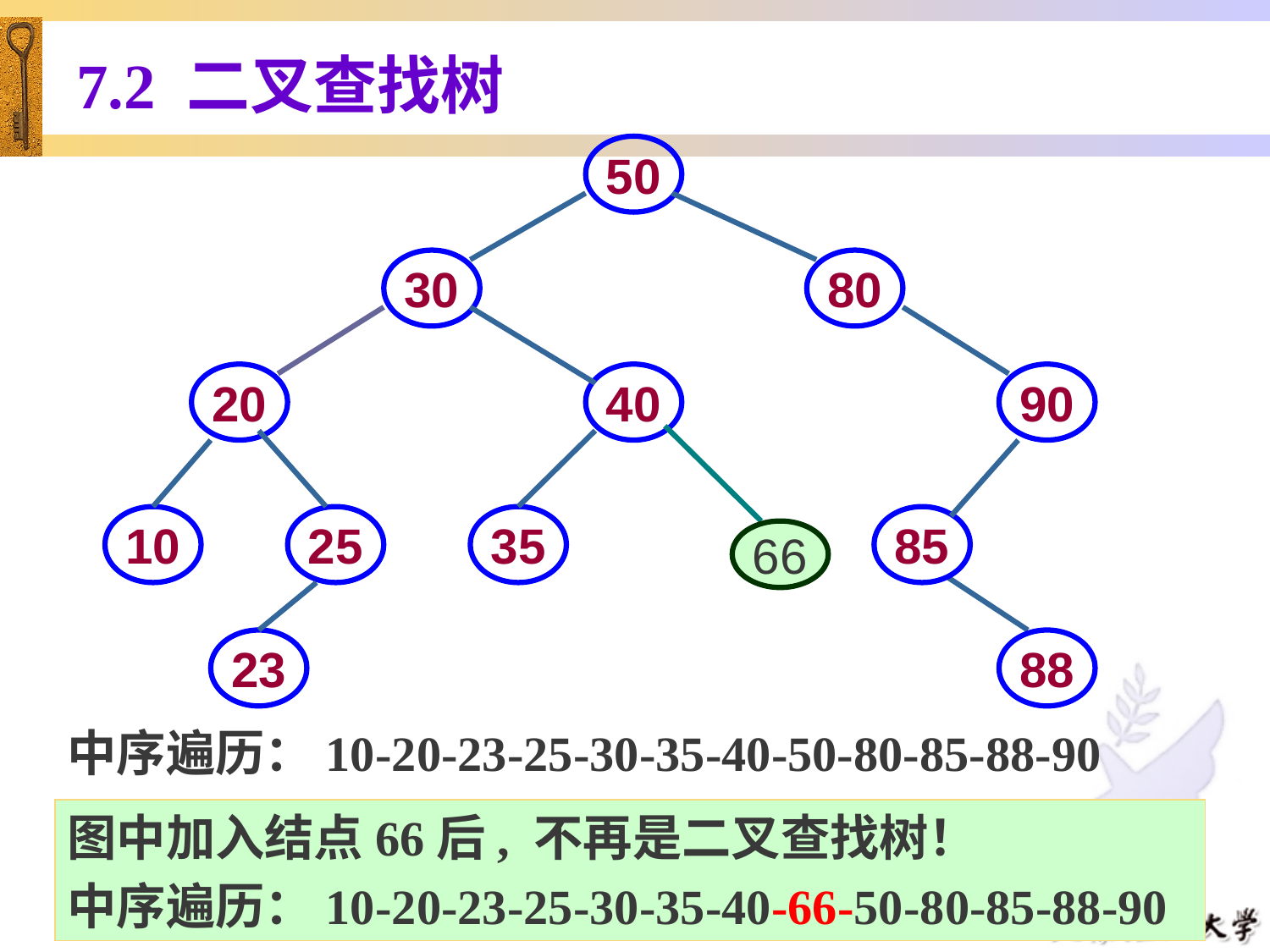

# 7.2 二叉查找树
50

30
80

20
40
90

10
25
35
85

23
88

66
中序遍历：10-20-23-25-30-35-40-50-80-85-88-90
图中加入结点66后, 不再是二叉查找树！
中序遍历：10-20-23-25-30-35-40-66-50-80-85-88-90
39